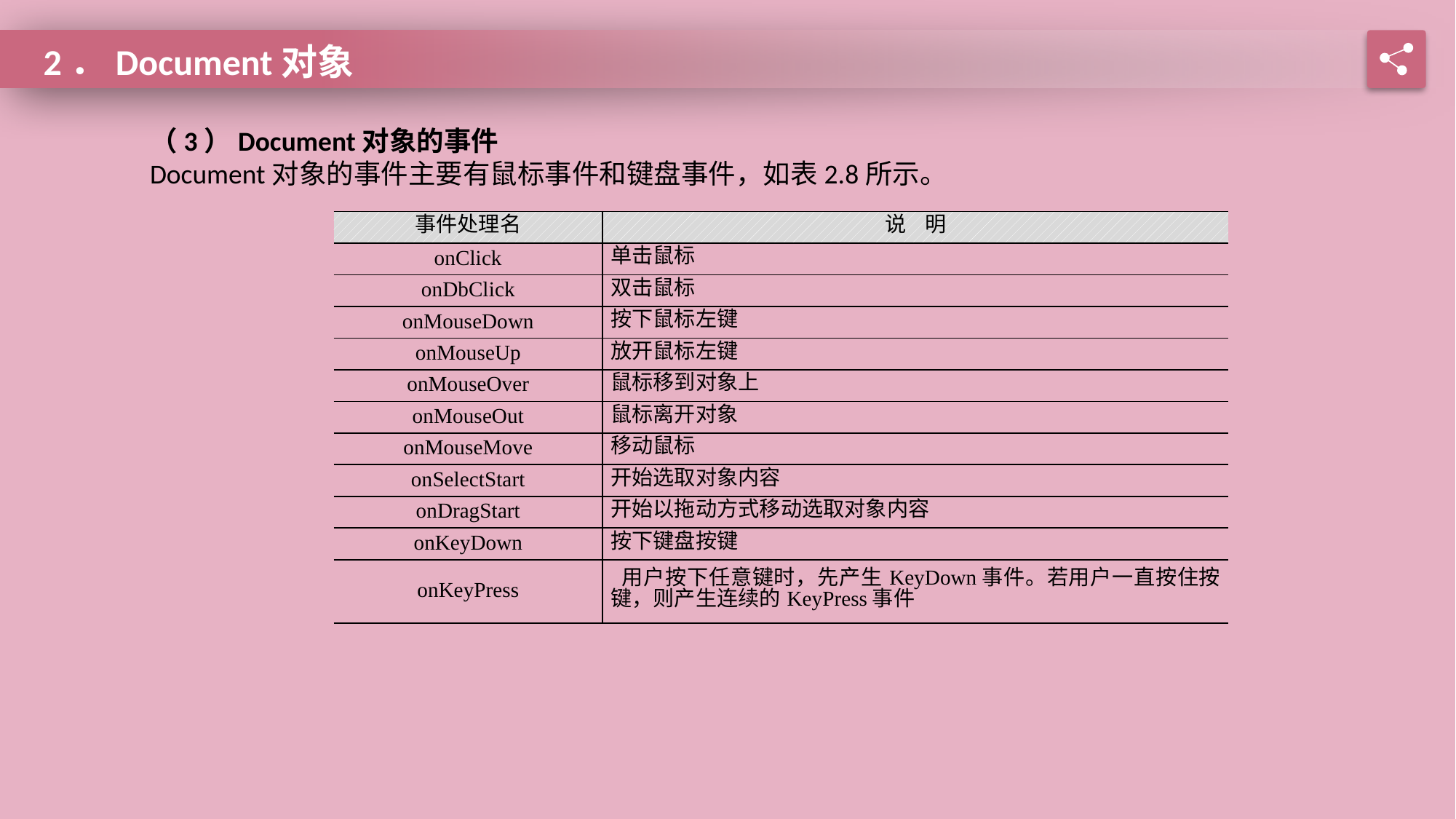

2．Document对象
（3）Document对象的事件
Document对象的事件主要有鼠标事件和键盘事件，如表2.8所示。
| 事件处理名 | 说 明 |
| --- | --- |
| onClick | 单击鼠标 |
| onDbClick | 双击鼠标 |
| onMouseDown | 按下鼠标左键 |
| onMouseUp | 放开鼠标左键 |
| onMouseOver | 鼠标移到对象上 |
| onMouseOut | 鼠标离开对象 |
| onMouseMove | 移动鼠标 |
| onSelectStart | 开始选取对象内容 |
| onDragStart | 开始以拖动方式移动选取对象内容 |
| onKeyDown | 按下键盘按键 |
| onKeyPress | 用户按下任意键时，先产生KeyDown事件。若用户一直按住按键，则产生连续的KeyPress事件 |